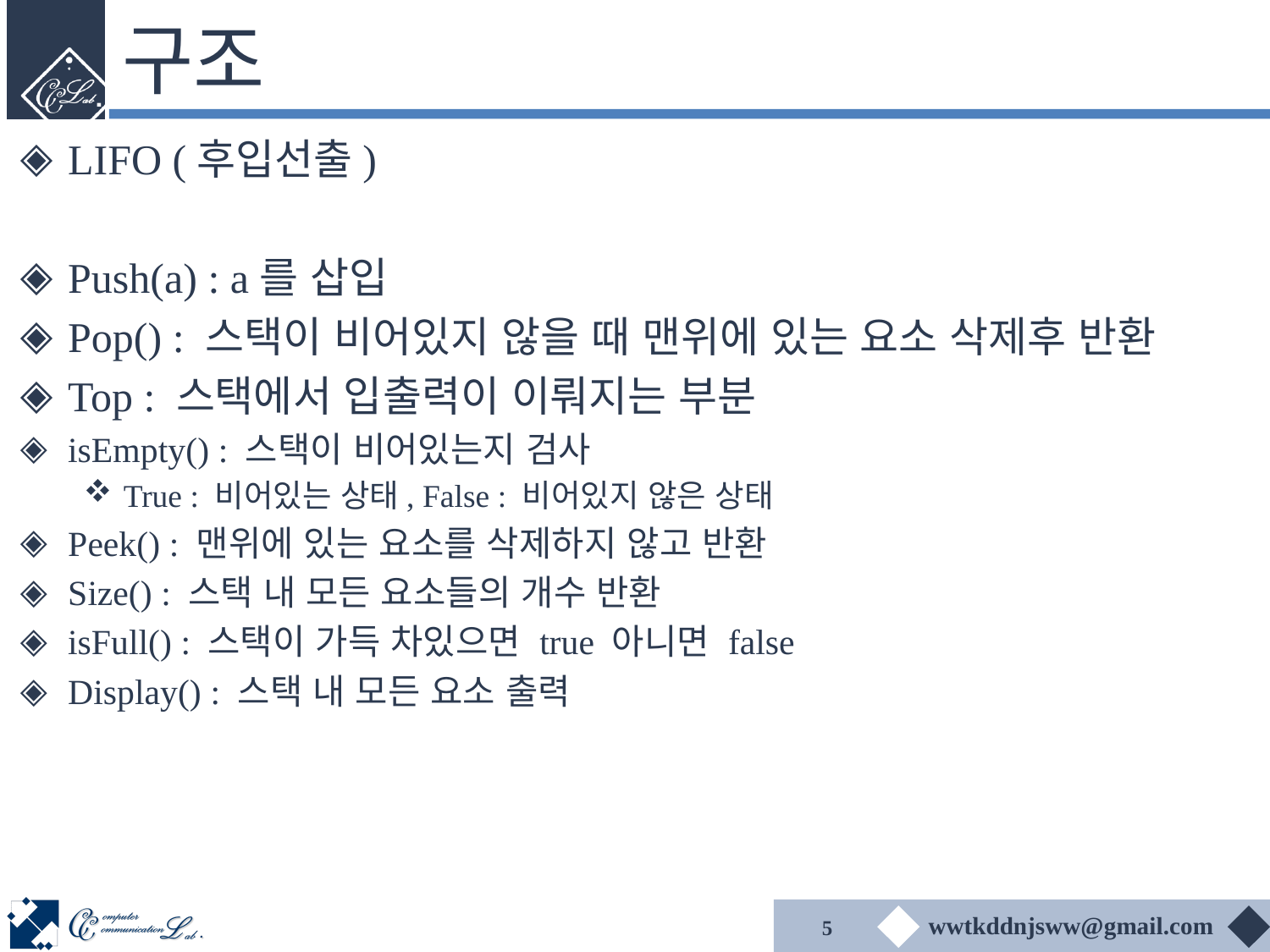

# 구조
LIFO (후입선출)

Push(a) : a를 삽입
Pop() : 스택이 비어있지 않을 때 맨위에 있는 요소 삭제후 반환
Top : 스택에서 입출력이 이뤄지는 부분
isEmpty() : 스택이 비어있는지 검사
True : 비어있는 상태, False : 비어있지 않은 상태
Peek() : 맨위에 있는 요소를 삭제하지 않고 반환
Size() : 스택 내 모든 요소들의 개수 반환
isFull() : 스택이 가득 차있으면 true 아니면 false
Display() : 스택 내 모든 요소 출력